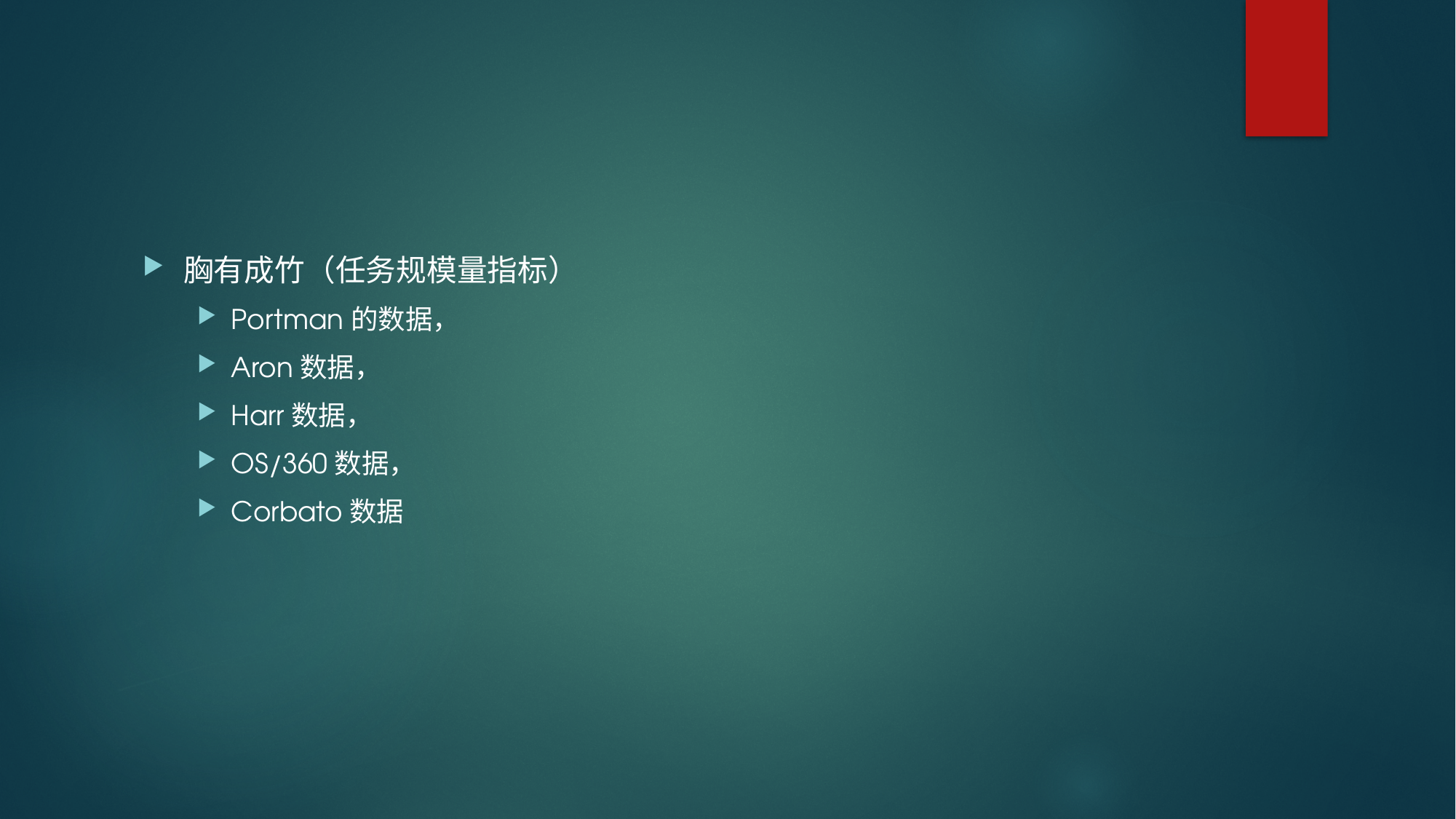

#
胸有成竹（任务规模量指标）
Portman的数据，
Aron数据，
Harr数据，
OS/360数据，
Corbato数据